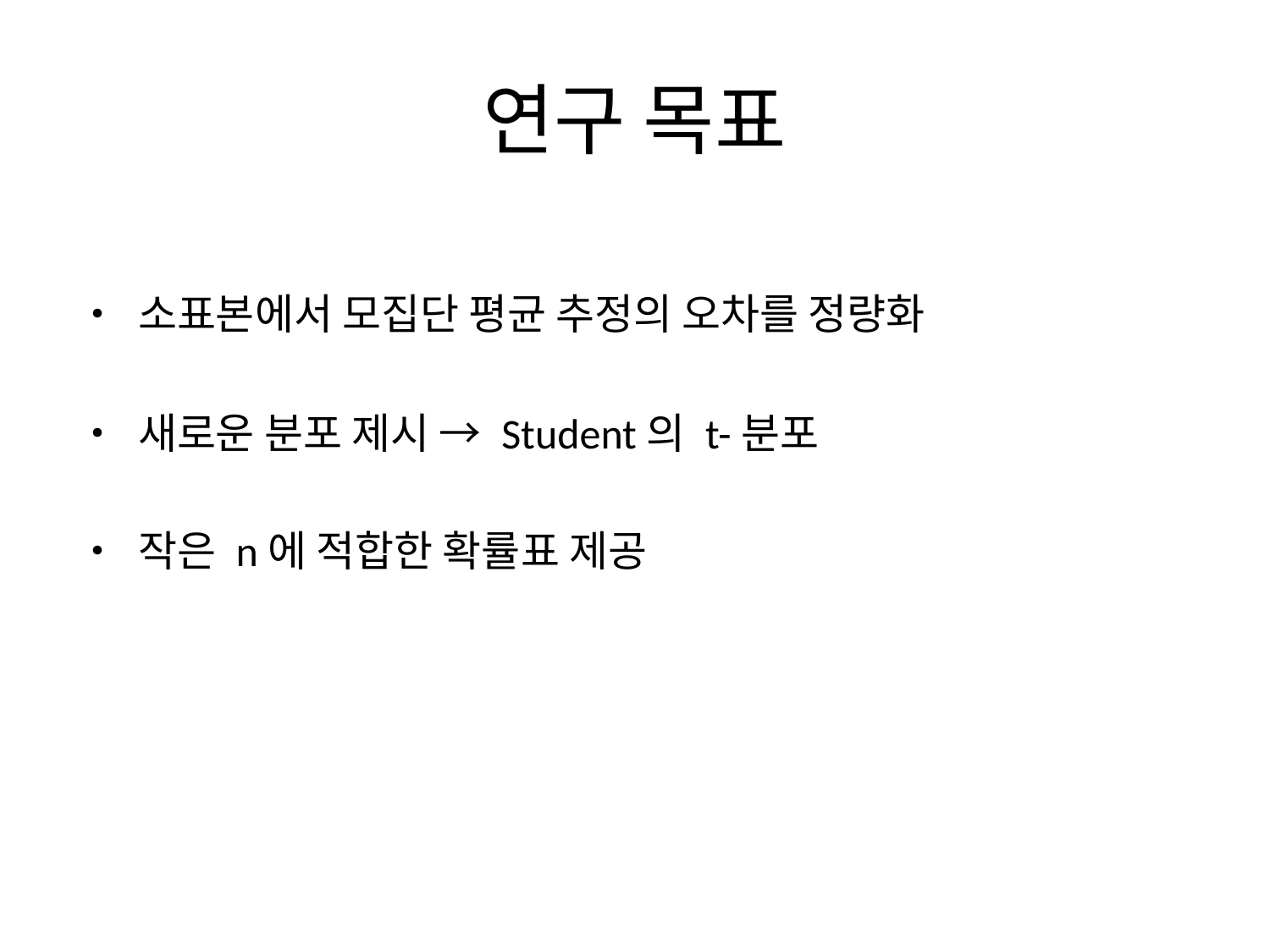

# 연구 목표

• 소표본에서 모집단 평균 추정의 오차를 정량화

• 새로운 분포 제시 → Student의 t-분포

• 작은 n에 적합한 확률표 제공